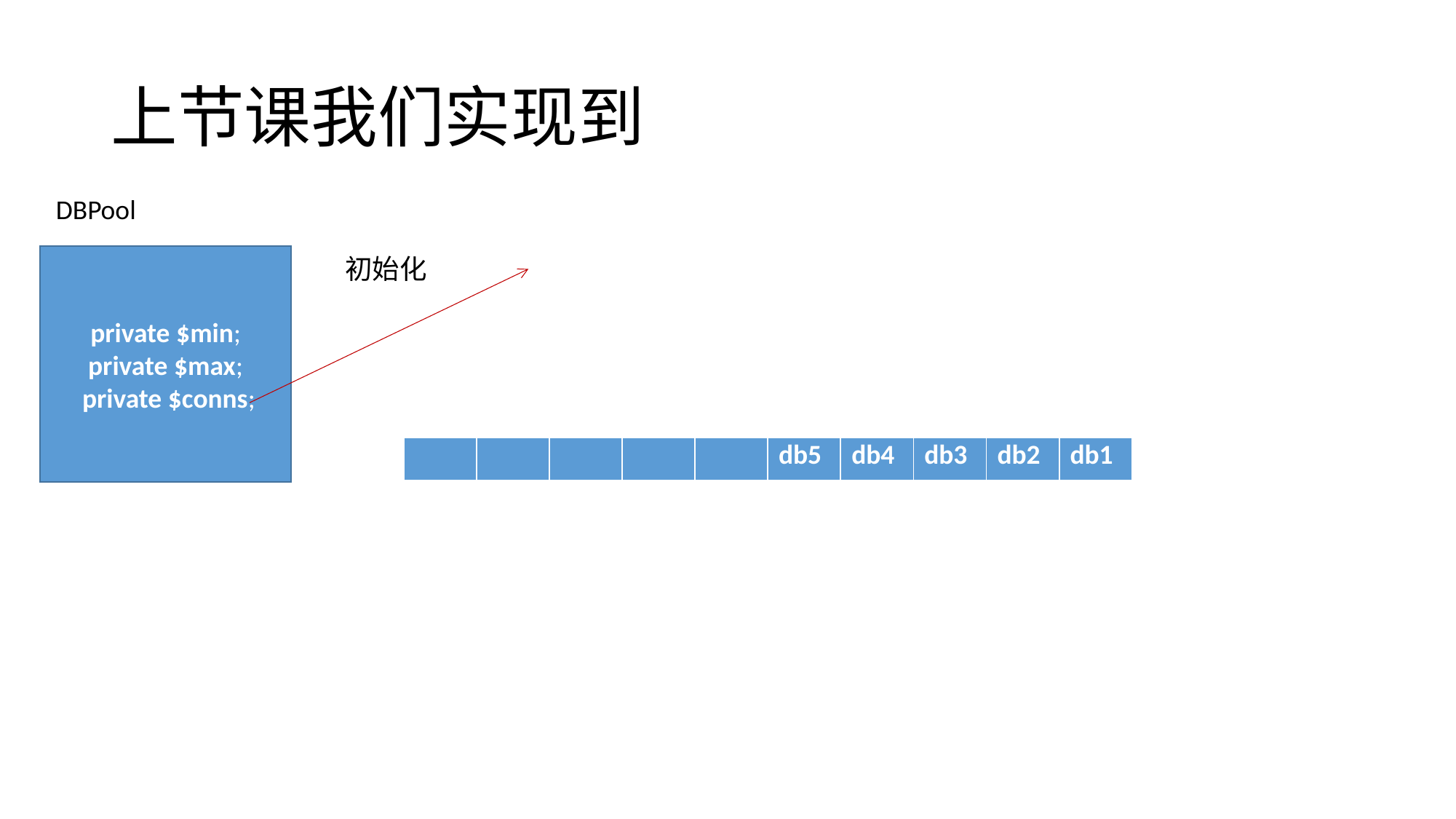

# 上节课我们实现到
DBPool
private $min;
private $max;
 private $conns;
初始化
|  |  |  |  |  | db5 | db4 | db3 | db2 | db1 |
| --- | --- | --- | --- | --- | --- | --- | --- | --- | --- |